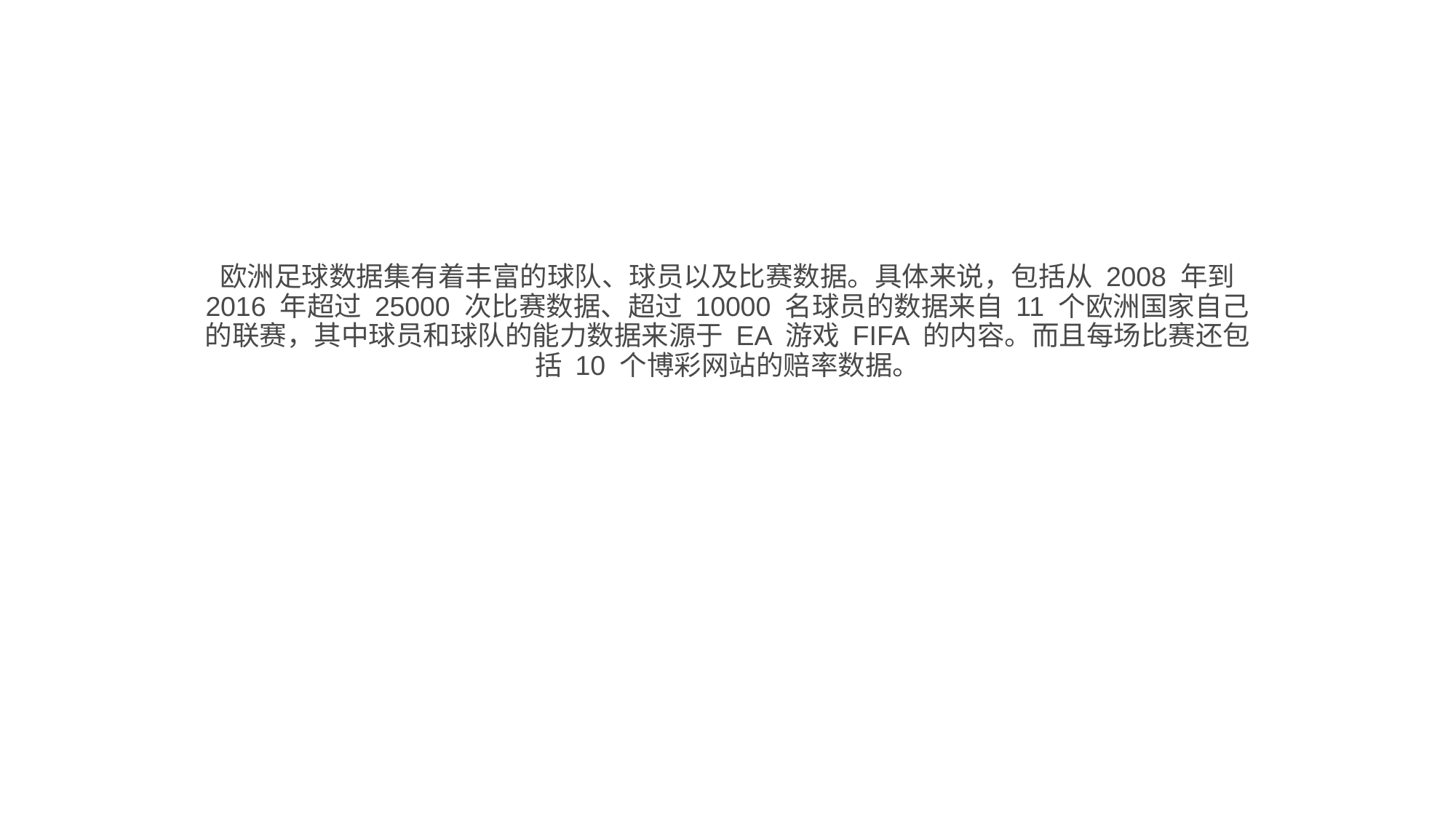

# 欧洲足球数据集有着丰富的球队、球员以及比赛数据。具体来说，包括从 2008 年到 2016 年超过 25000 次比赛数据、超过 10000 名球员的数据来自 11 个欧洲国家自己的联赛，其中球员和球队的能力数据来源于 EA 游戏 FIFA 的内容。而且每场比赛还包括 10 个博彩网站的赔率数据。